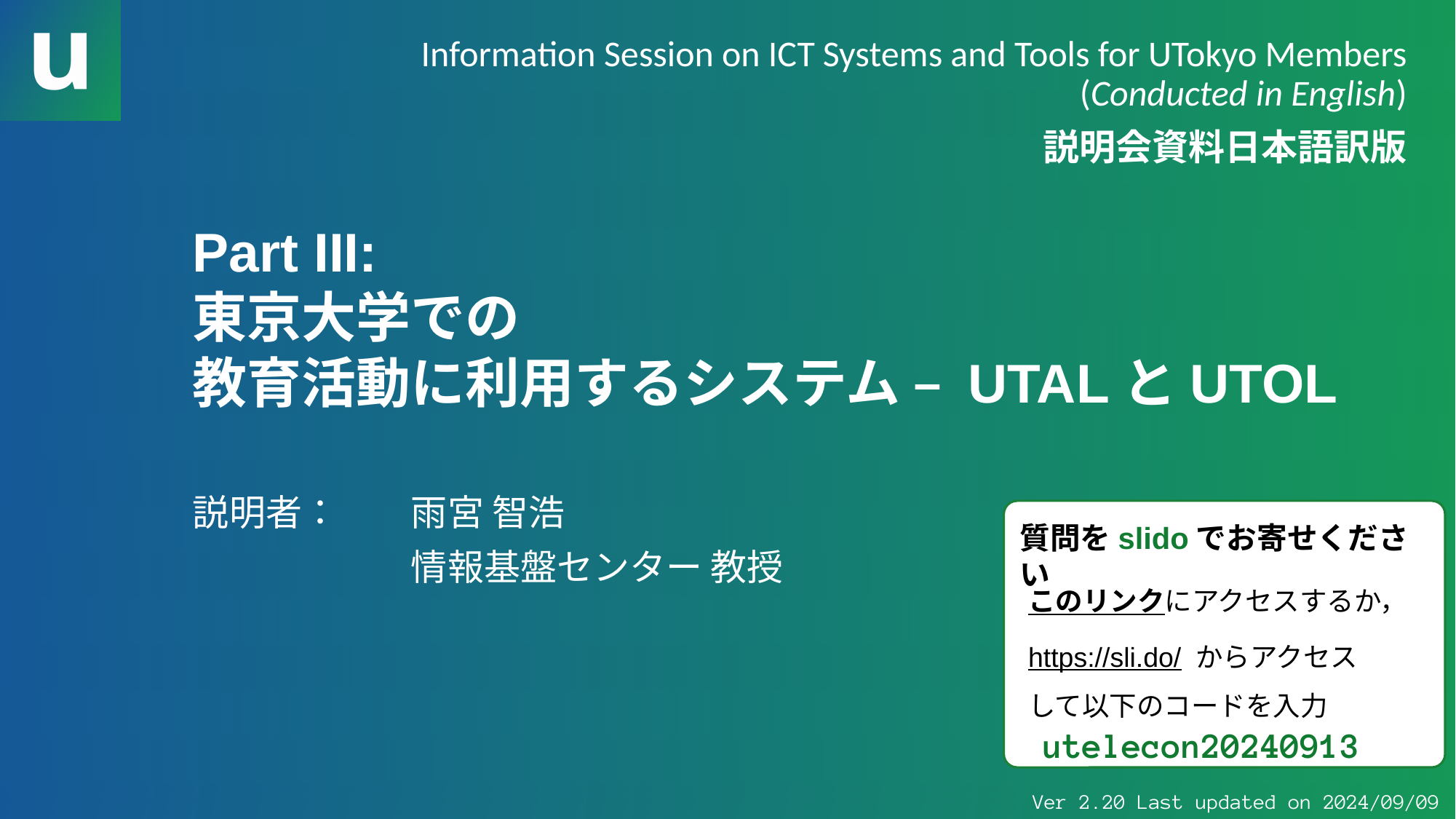

Information Session on ICT Systems and Tools for UTokyo Members
(Conducted in English)
説明会資料日本語訳版
# Part III: 東京大学での 教育活動に利用するシステム – UTALとUTOL

説明者：	雨宮 智浩
		情報基盤センター 教授

質問をslidoでお寄せください
このリンクにアクセスするか，
https://sli.do/ からアクセス
して以下のコードを入力
 utelecon20240913
Ver 2.20 Last updated on 2024/09/09